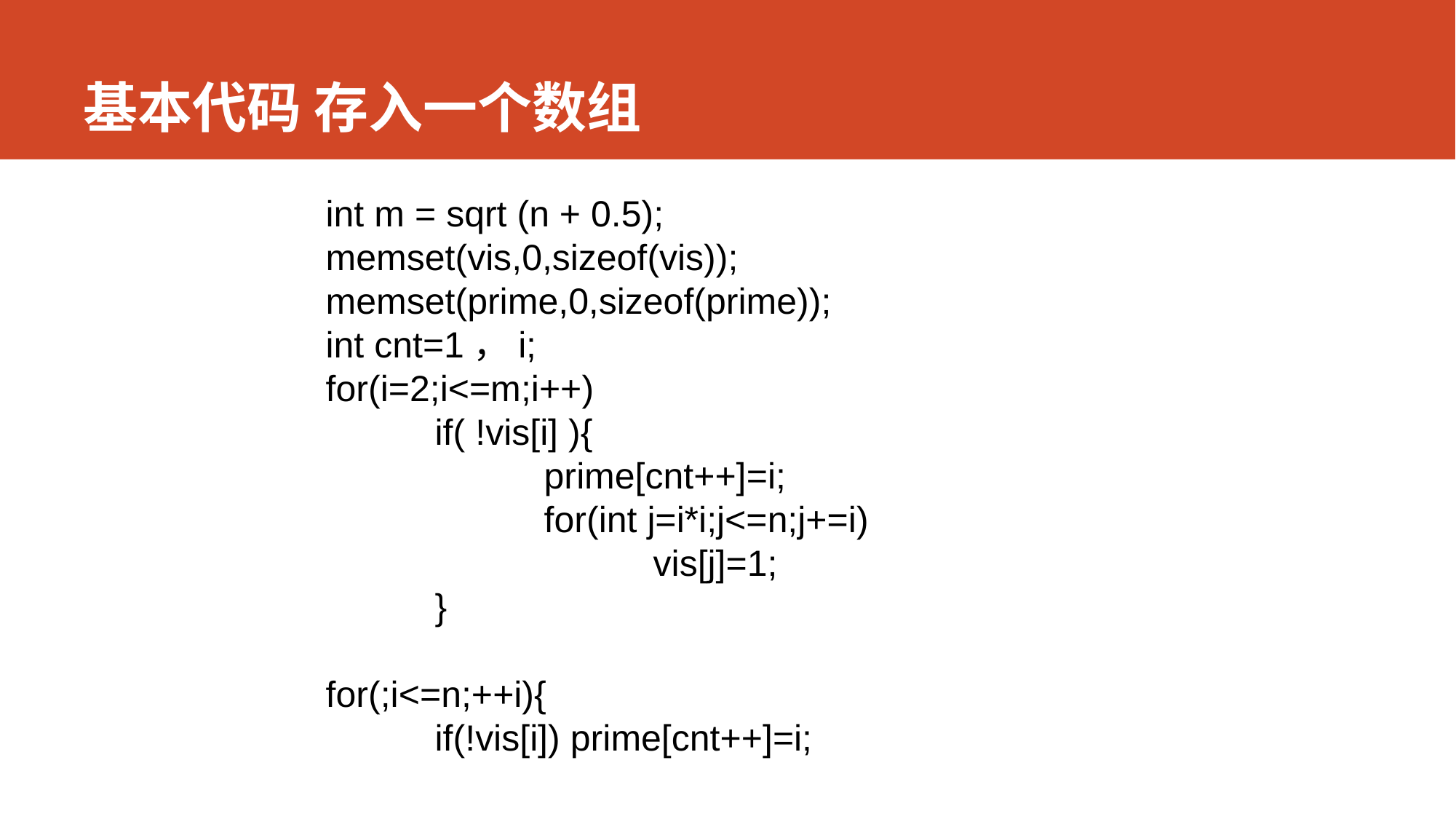

# 基本代码 存入一个数组
int m = sqrt (n + 0.5);
memset(vis,0,sizeof(vis));
memset(prime,0,sizeof(prime));
int cnt=1，i;
for(i=2;i<=m;i++)
	if( !vis[i] ){
		prime[cnt++]=i;
		for(int j=i*i;j<=n;j+=i)
			vis[j]=1;
	}

for(;i<=n;++i){
	if(!vis[i]) prime[cnt++]=i;